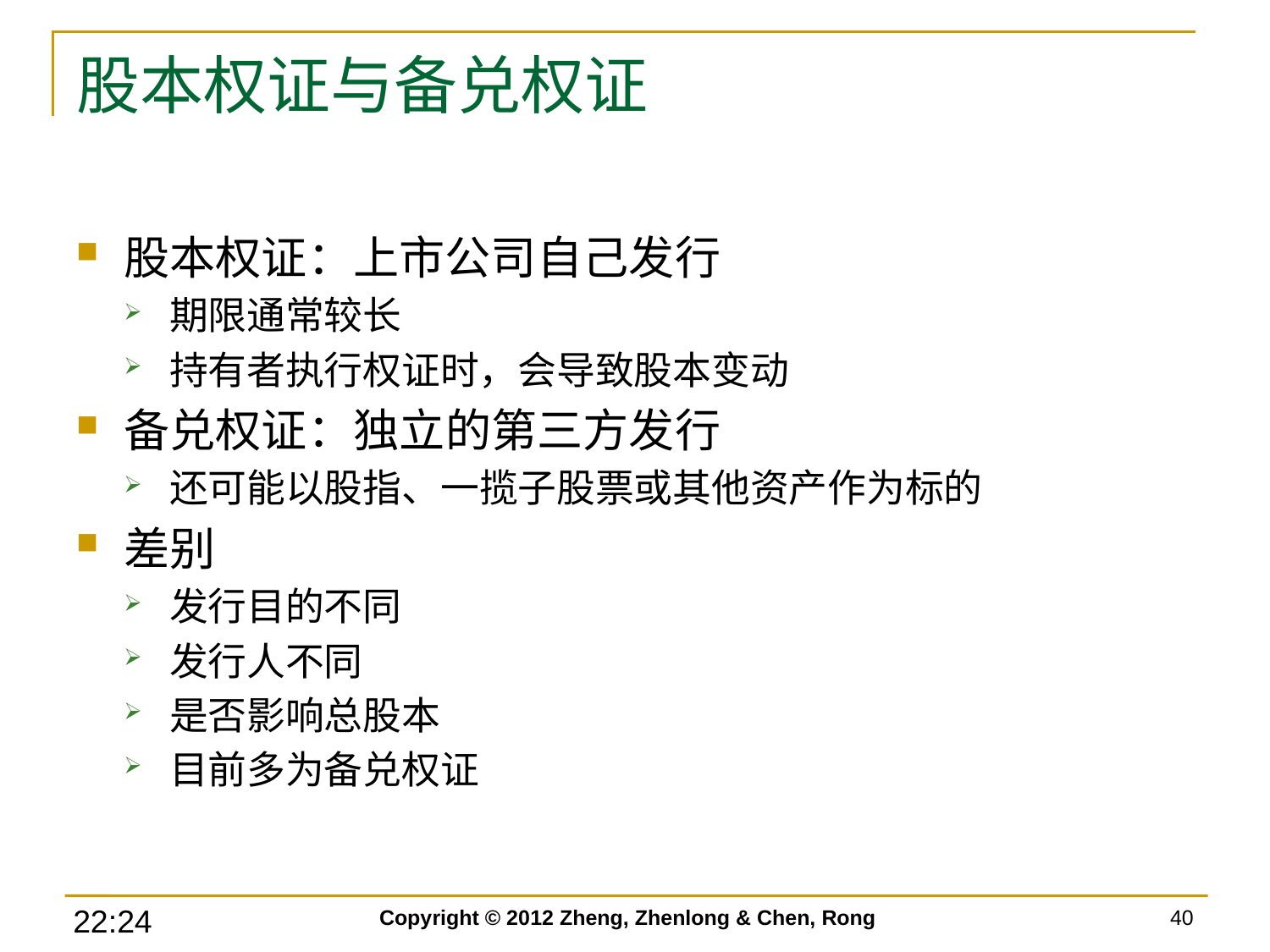

# 股本权证与备兑权证
股本权证：上市公司自己发行
期限通常较长
持有者执行权证时，会导致股本变动
备兑权证：独立的第三方发行
还可能以股指、一揽子股票或其他资产作为标的
差别
发行目的不同
发行人不同
是否影响总股本
目前多为备兑权证
Copyright © 2012 Zheng, Zhenlong & Chen, Rong
40